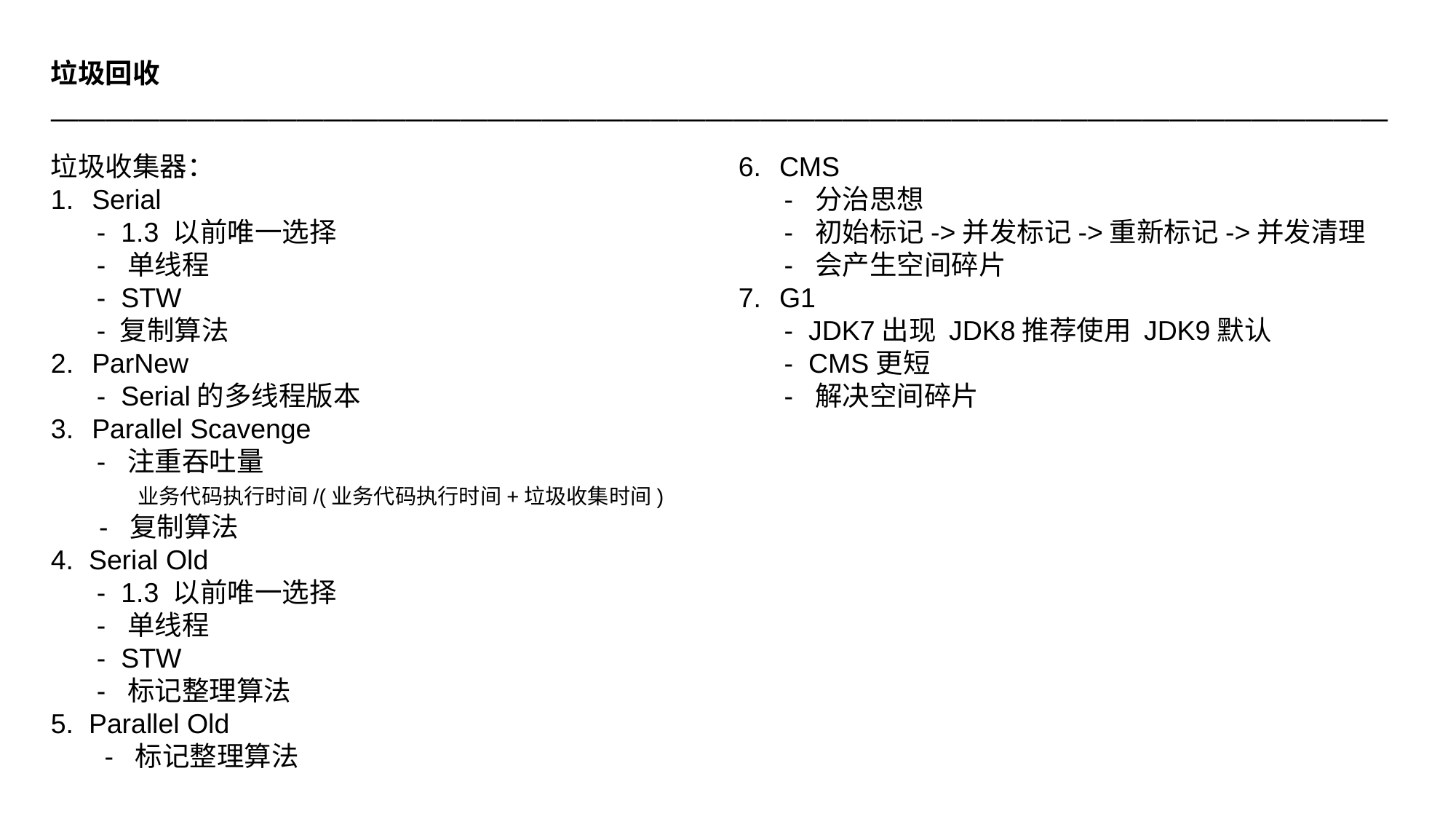

垃圾回收
—————————————————————————————————————————————————
垃圾收集器：
Serial
      -  1.3 以前唯一选择
      -  单线程
      -  STW
      - 复制算法
ParNew
      -  Serial的多线程版本
Parallel Scavenge
      -  注重吞吐量
             业务代码执行时间/(业务代码执行时间+垃圾收集时间)
        -  复制算法
4.  Serial Old
      -  1.3 以前唯一选择
      -  单线程
      -  STW
      -  标记整理算法
5.  Parallel Old
       -  标记整理算法

CMS
      -  分治思想
      -  初始标记->并发标记->重新标记->并发清理
      -  会产生空间碎片
G1
      -  JDK7出现 JDK8推荐使用 JDK9默认
      -  CMS更短
      -  解决空间碎片